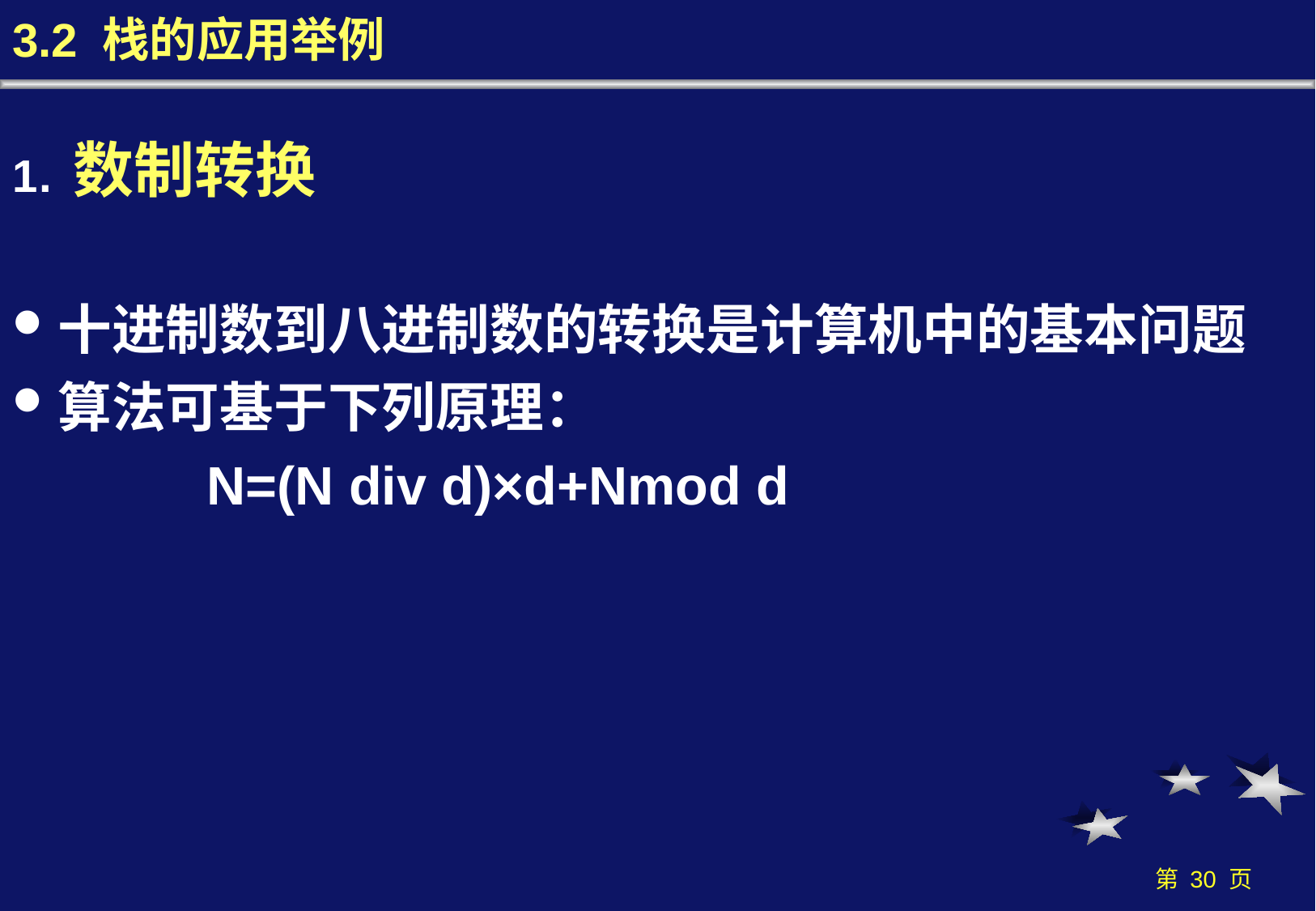

# 3.2 栈的应用举例
数制转换

十进制数到八进制数的转换是计算机中的基本问题
算法可基于下列原理：
           N=(N div d)×d+Nmod d